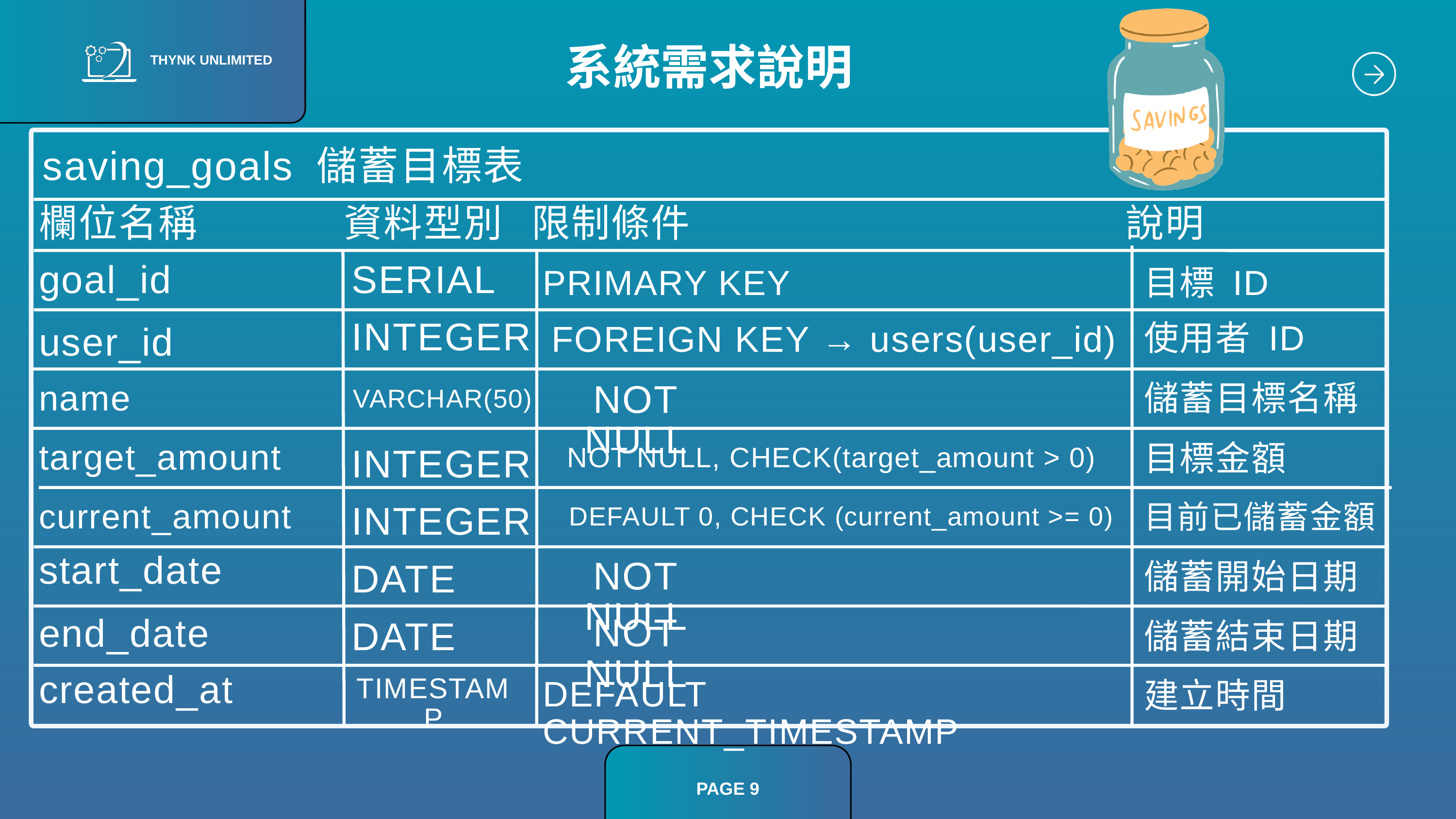

系統需求說明

THYNK UNLIMITED

saving_goals 儲蓄目標表

欄位名稱
資料型別
限制條件
說明

goal_id
SERIAL
PRIMARY KEY
目標 ID

INTEGER
使用者 ID
FOREIGN KEY → users(user_id)
user_id

NOT NULL
name
儲蓄目標名稱
VARCHAR(50)

target_amount
目標金額
NOT NULL, CHECK(target_amount > 0)
INTEGER

current_amount
目前已儲蓄金額
INTEGER
DEFAULT 0, CHECK (current_amount >= 0)

start_date
NOT NULL
DATE
儲蓄開始日期

NOT NULL
end_date
DATE
儲蓄結束日期

created_at
TIMESTAMP
DEFAULT CURRENT_TIMESTAMP
建立時間

PAGE 9